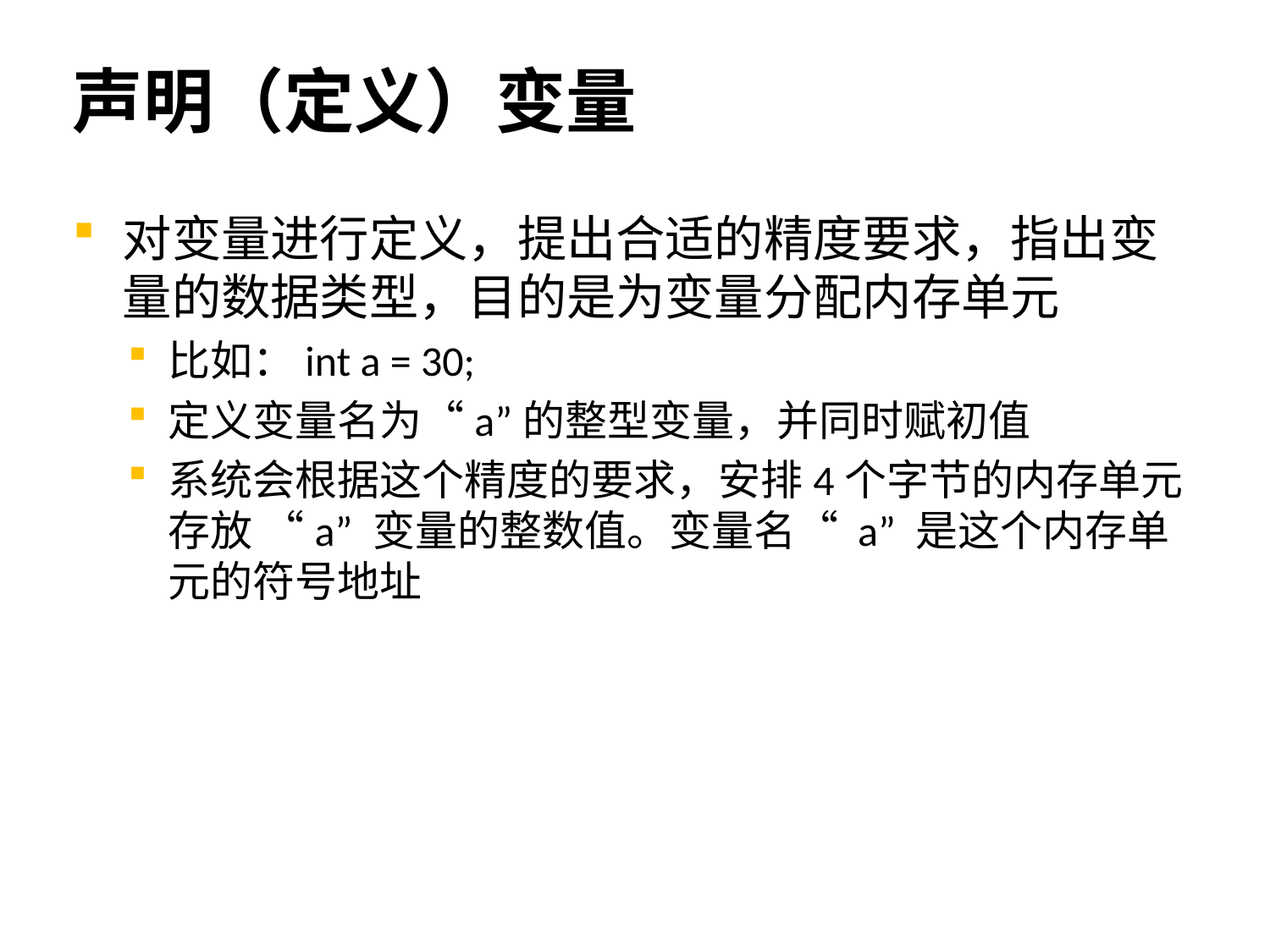

# 声明（定义）变量
对变量进行定义，提出合适的精度要求，指出变量的数据类型，目的是为变量分配内存单元
比如：int a = 30;
定义变量名为“a”的整型变量，并同时赋初值
系统会根据这个精度的要求，安排4个字节的内存单元存放 “a” 变量的整数值。变量名“ a” 是这个内存单元的符号地址